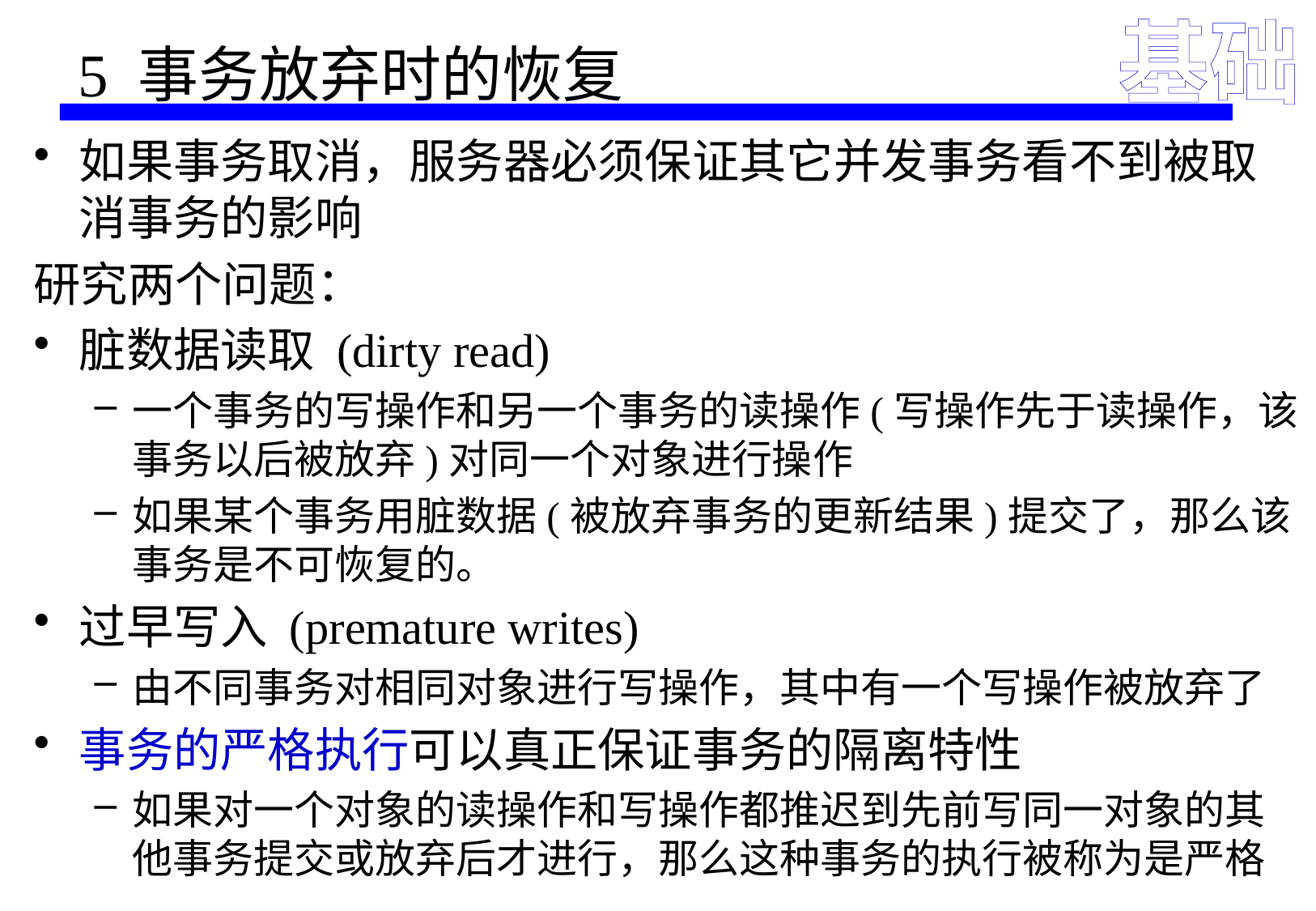

# 5 事务放弃时的恢复
基础
如果事务取消，服务器必须保证其它并发事务看不到被取消事务的影响
研究两个问题：
脏数据读取 (dirty read)
一个事务的写操作和另一个事务的读操作(写操作先于读操作，该事务以后被放弃)对同一个对象进行操作
如果某个事务用脏数据(被放弃事务的更新结果)提交了，那么该事务是不可恢复的。
过早写入 (premature writes)
由不同事务对相同对象进行写操作，其中有一个写操作被放弃了
事务的严格执行可以真正保证事务的隔离特性
如果对一个对象的读操作和写操作都推迟到先前写同一对象的其他事务提交或放弃后才进行，那么这种事务的执行被称为是严格